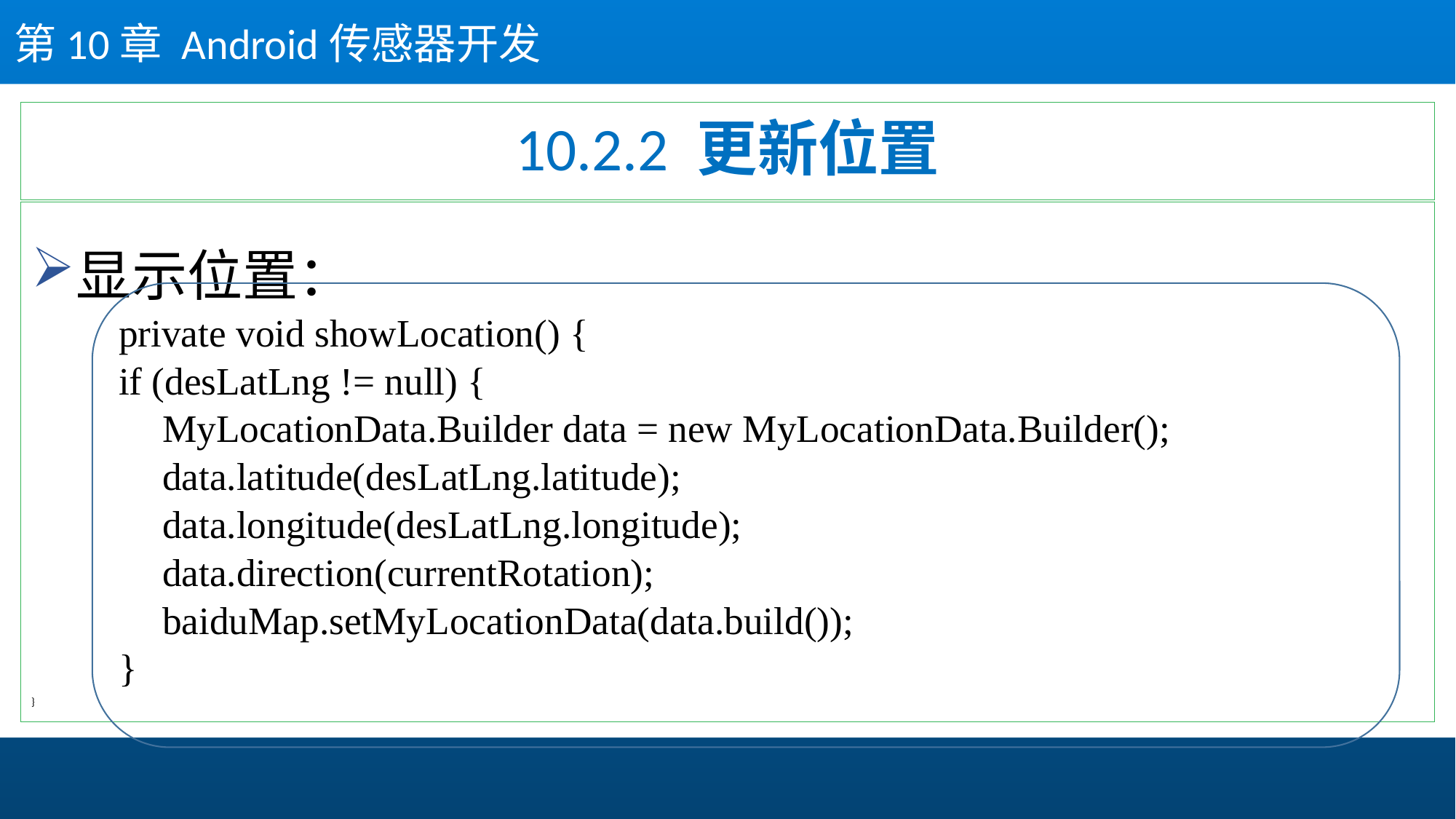

第10章 Android传感器开发

# 10.2.2 更新位置
 显示位置：
 		private void showLocation() {
		if (desLatLng != null) {
			MyLocationData.Builder data = new MyLocationData.Builder();
			data.latitude(desLatLng.latitude);
			data.longitude(desLatLng.longitude);
			data.direction(currentRotation);
			baiduMap.setMyLocationData(data.build());
		}
}